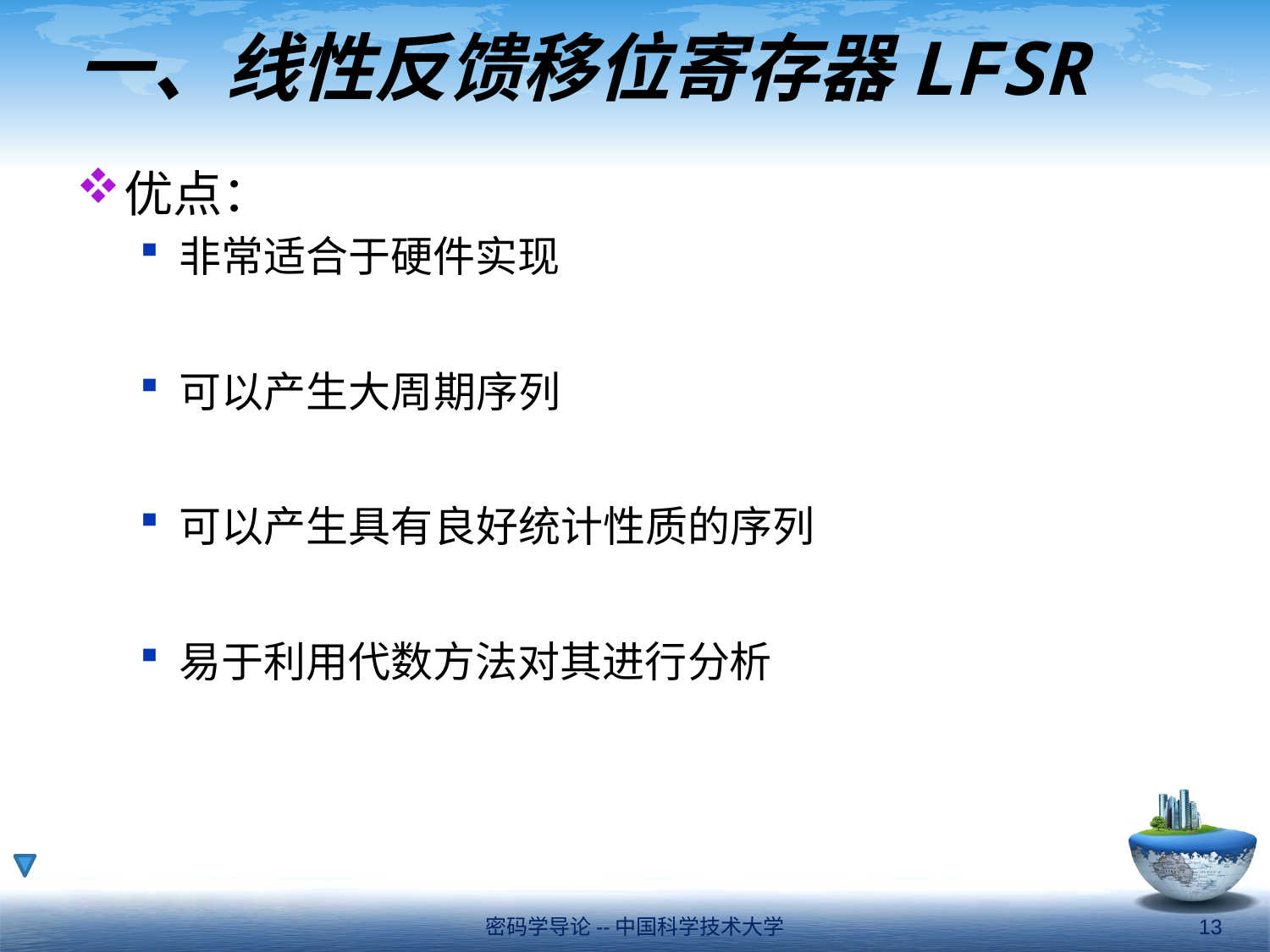

# 一、线性反馈移位寄存器LFSR
优点：
非常适合于硬件实现

可以产生大周期序列

可以产生具有良好统计性质的序列

易于利用代数方法对其进行分析

密码学导论--中国科学技术大学
13